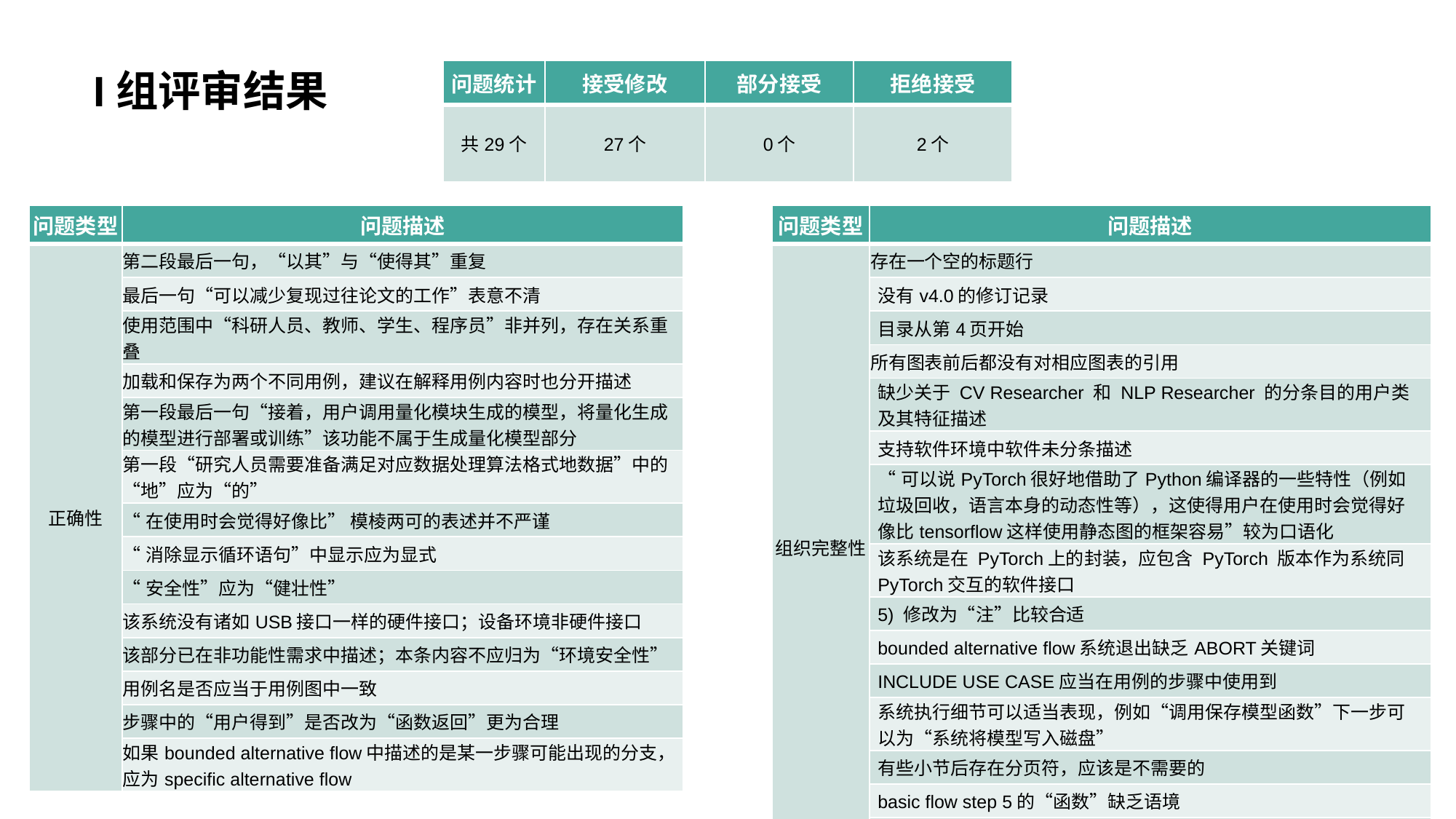

# I组评审结果
| 问题统计 | 接受修改 | 部分接受 | 拒绝接受 |
| --- | --- | --- | --- |
| 共29个 | 27个 | 0个 | 2个 |
| 问题类型 | 问题描述 |
| --- | --- |
| 正确性 | 第二段最后一句，“以其”与“使得其”重复 |
|  | 最后一句“可以减少复现过往论文的工作”表意不清 |
|  | 使用范围中“科研人员、教师、学生、程序员”非并列，存在关系重叠 |
|  | 加载和保存为两个不同用例，建议在解释用例内容时也分开描述 |
|  | 第一段最后一句“接着，用户调用量化模块生成的模型，将量化生成的模型进行部署或训练”该功能不属于生成量化模型部分 |
|  | 第一段“研究人员需要准备满足对应数据处理算法格式地数据”中的“地”应为“的” |
|  | “在使用时会觉得好像比” 模棱两可的表述并不严谨 |
|  | “消除显示循环语句”中显示应为显式 |
|  | “安全性”应为“健壮性” |
|  | 该系统没有诸如USB接口一样的硬件接口；设备环境非硬件接口 |
|  | 该部分已在非功能性需求中描述；本条内容不应归为“环境安全性” |
|  | 用例名是否应当于用例图中一致 |
|  | 步骤中的“用户得到”是否改为“函数返回”更为合理 |
|  | 如果bounded alternative flow中描述的是某一步骤可能出现的分支，应为specific alternative flow |
| 问题类型 | 问题描述 |
| --- | --- |
| 组织完整性 | 存在一个空的标题行 |
|  | 没有v4.0的修订记录 |
|  | 目录从第4页开始 |
|  | 所有图表前后都没有对相应图表的引用 |
|  | 缺少关于 CV Researcher 和 NLP Researcher 的分条目的用户类及其特征描述 |
|  | 支持软件环境中软件未分条描述 |
|  | “可以说PyTorch很好地借助了Python编译器的一些特性（例如垃圾回收，语言本身的动态性等），这使得用户在使用时会觉得好像比tensorflow这样使用静态图的框架容易”较为口语化 |
|  | 该系统是在 PyTorch上的封装，应包含 PyTorch 版本作为系统同 PyTorch交互的软件接口 |
|  | 5) 修改为“注”比较合适 |
|  | bounded alternative flow系统退出缺乏ABORT关键词 |
|  | INCLUDE USE CASE应当在用例的步骤中使用到 |
|  | 系统执行细节可以适当表现，例如“调用保存模型函数”下一步可以为“系统将模型写入磁盘” |
|  | 有些小节后存在分页符，应该是不需要的 |
|  | basic flow step 5的“函数”缺乏语境 |
|  | 存在过多空行 |